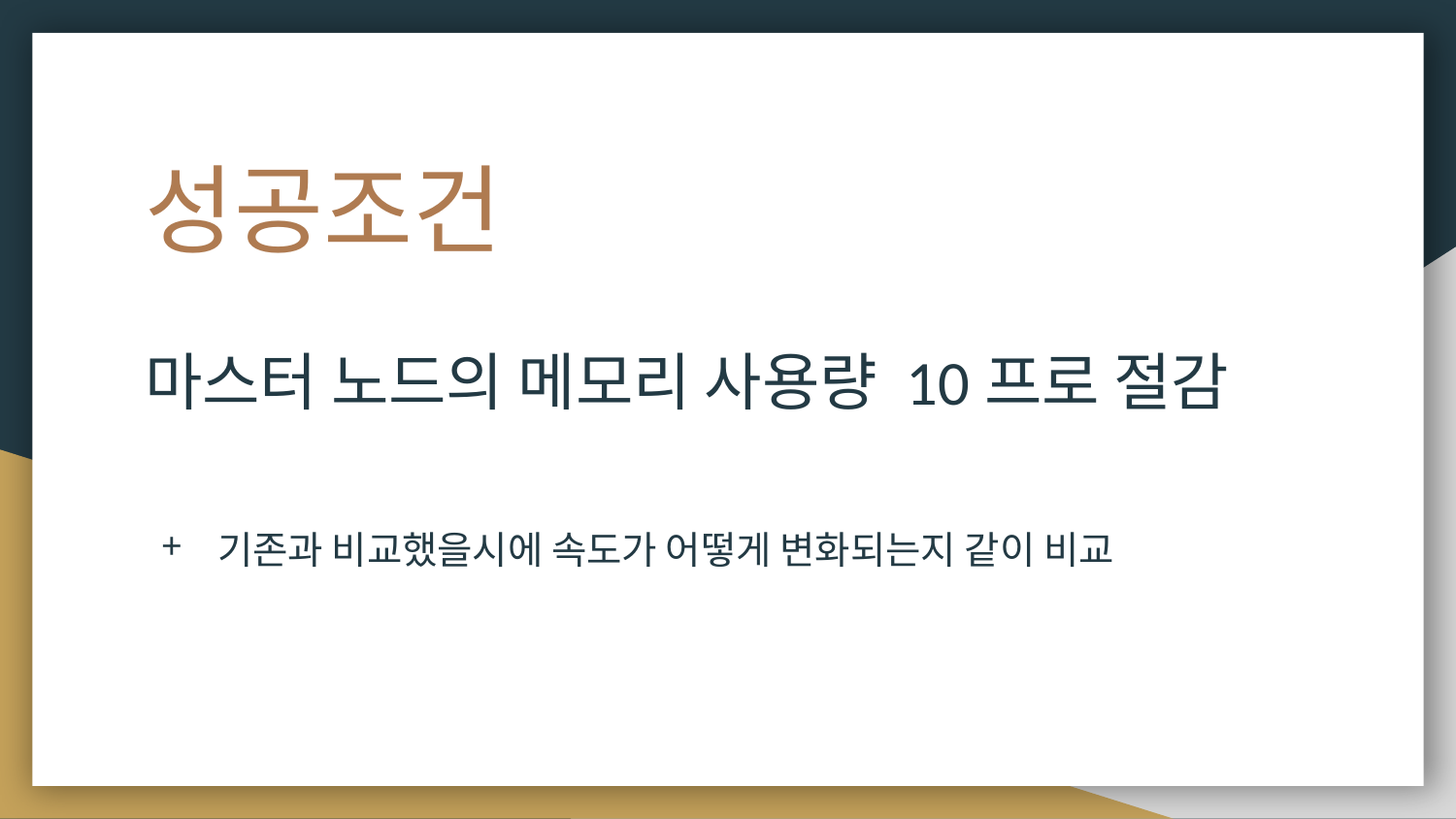

# 성공조건
마스터 노드의 메모리 사용량 10프로 절감

기존과 비교했을시에 속도가 어떻게 변화되는지 같이 비교